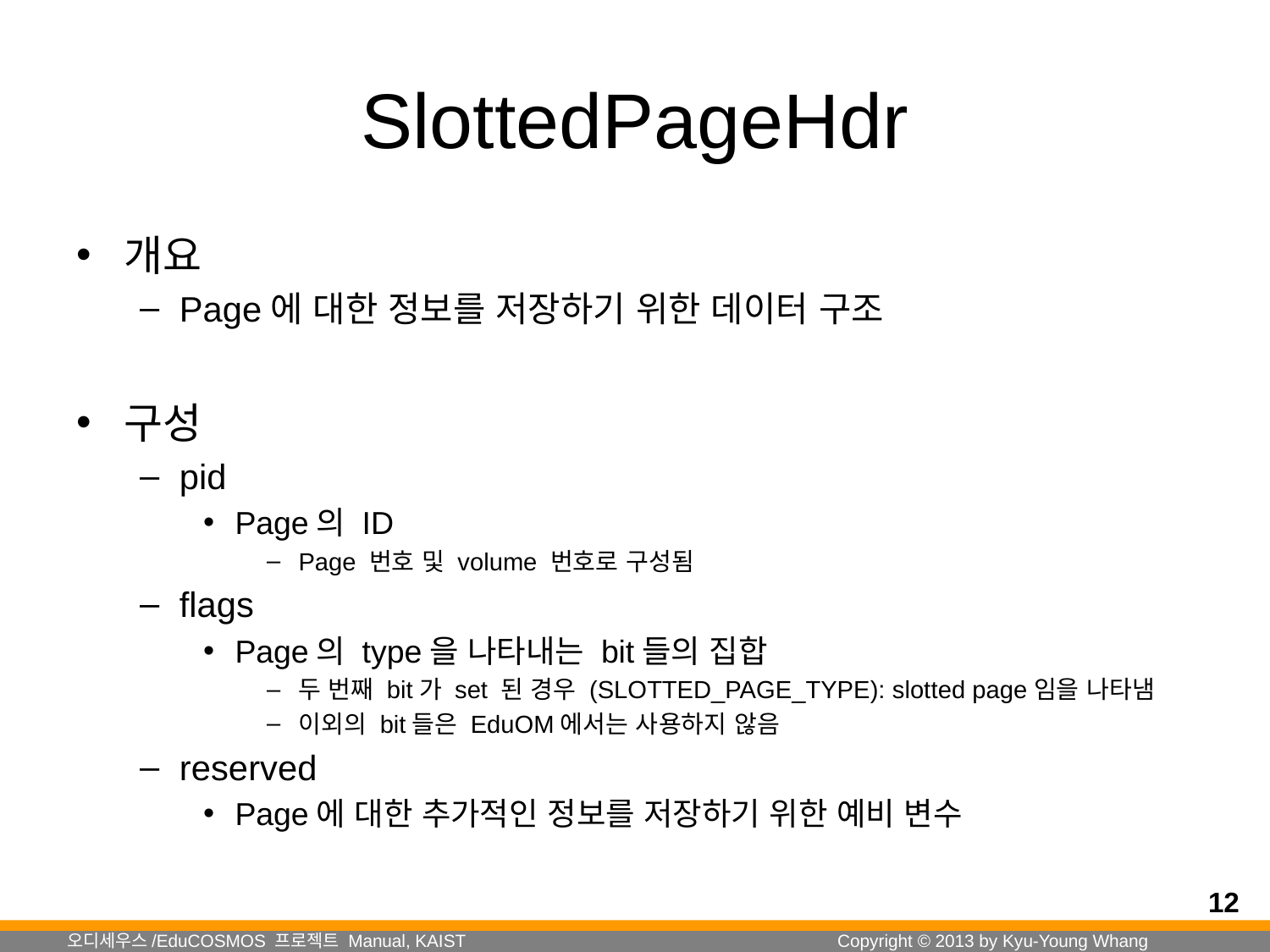

# SlottedPageHdr
개요
Page에 대한 정보를 저장하기 위한 데이터 구조

구성
pid
Page의 ID
Page 번호 및 volume 번호로 구성됨
flags
Page의 type을 나타내는 bit들의 집합
두 번째 bit가 set 된 경우 (SLOTTED_PAGE_TYPE): slotted page임을 나타냄
이외의 bit들은 EduOM에서는 사용하지 않음
reserved
Page에 대한 추가적인 정보를 저장하기 위한 예비 변수